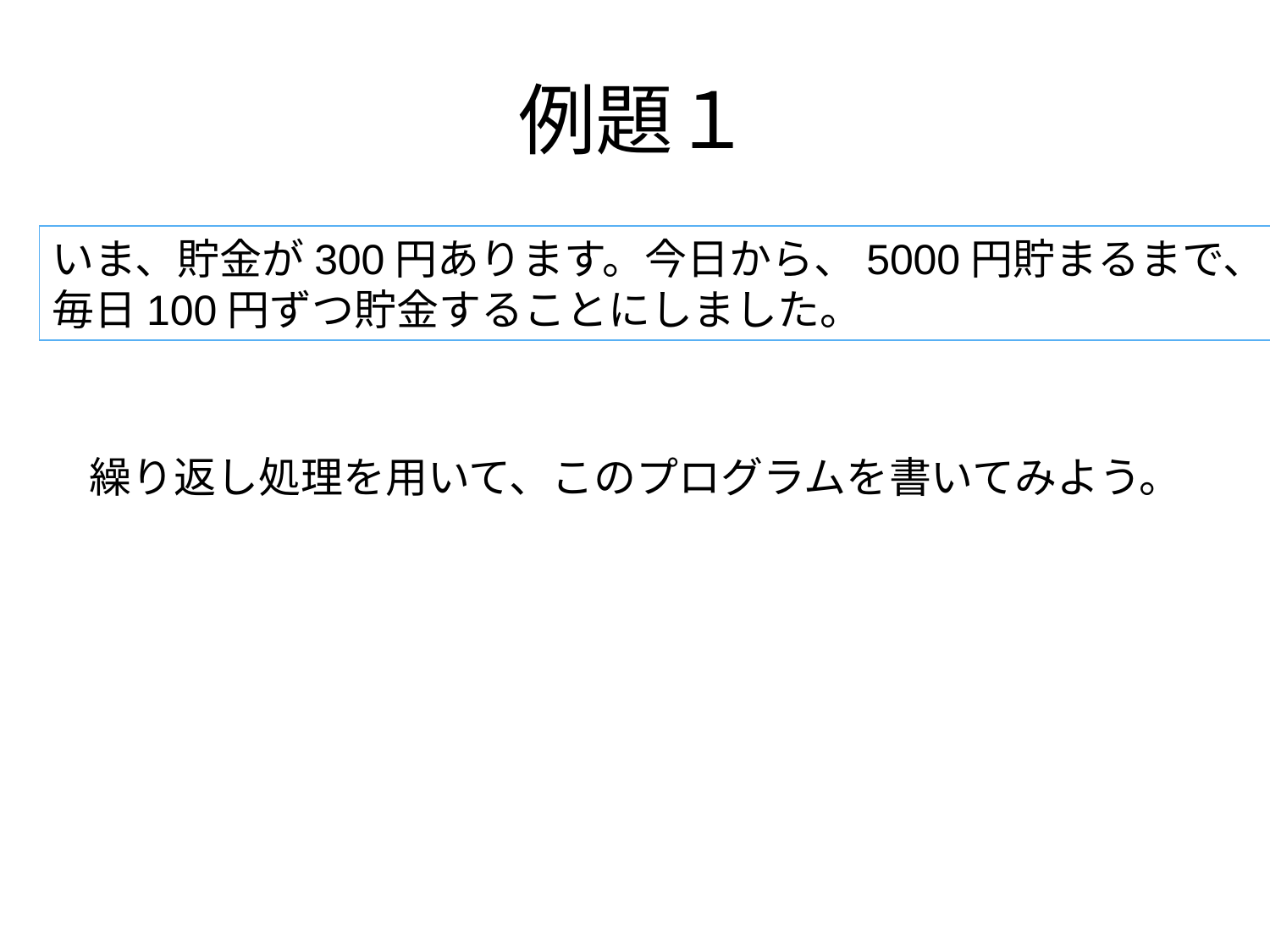

# 例題１
いま、貯金が300円あります。今日から、5000円貯まるまで、
毎日100円ずつ貯金することにしました。
繰り返し処理を用いて、このプログラムを書いてみよう。